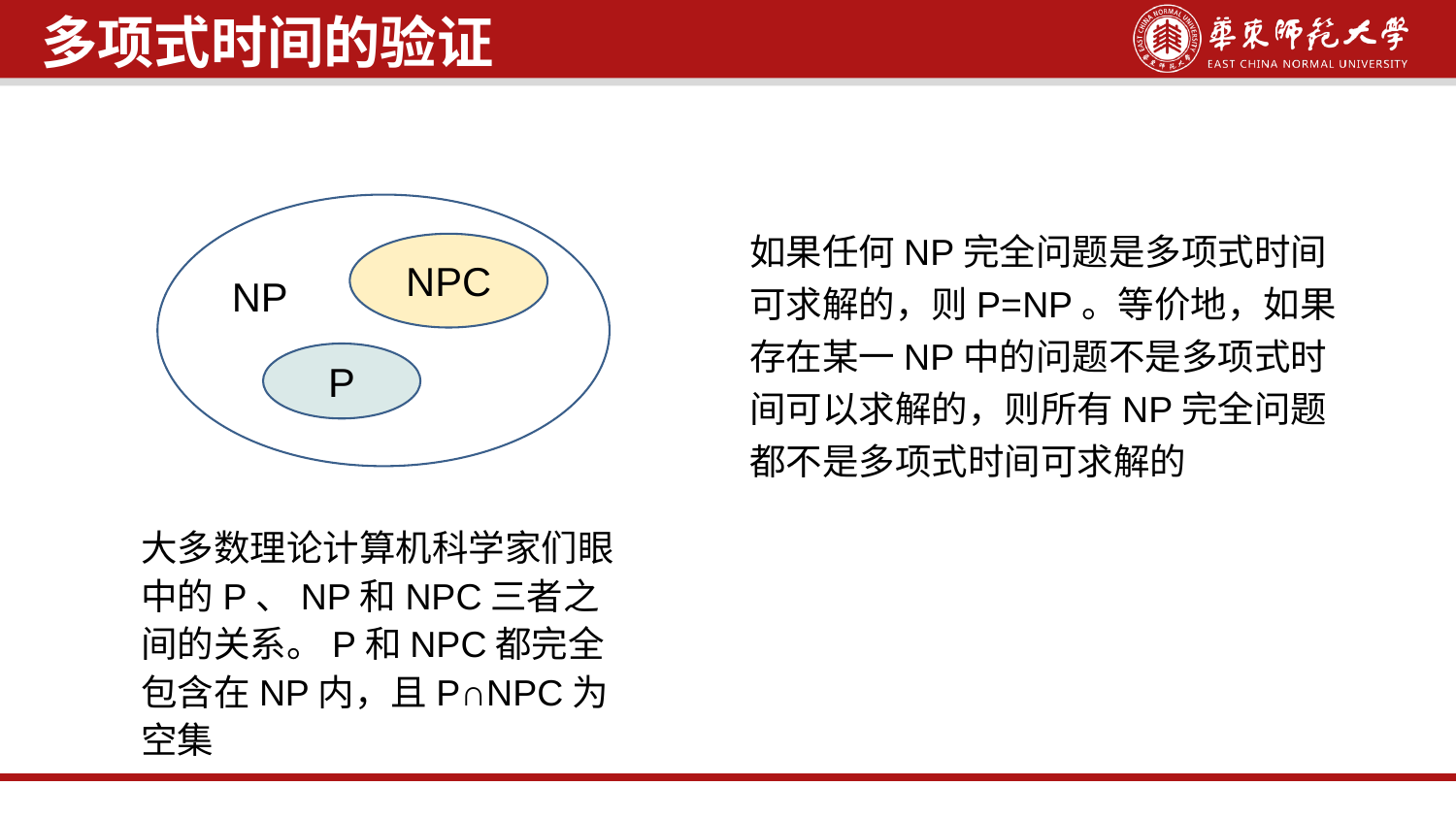

多项式时间的验证

如果任何NP完全问题是多项式时间可求解的，则P=NP。等价地，如果存在某一NP中的问题不是多项式时间可以求解的，则所有NP完全问题都不是多项式时间可求解的
NPC
NP
P
大多数理论计算机科学家们眼中的P、NP和NPC三者之间的关系。P和NPC都完全包含在NP内，且P∩NPC为空集